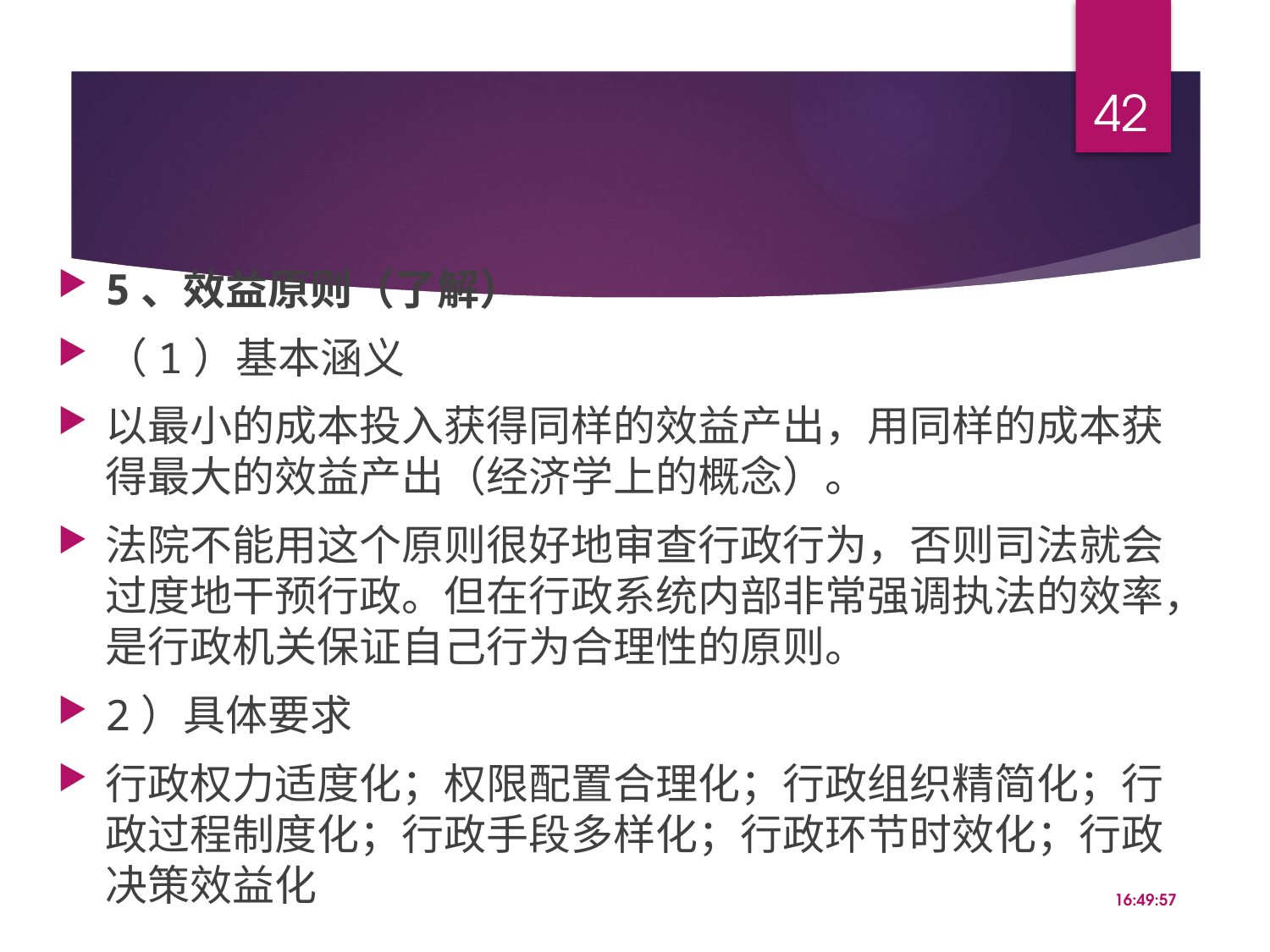

42
#
5、效益原则（了解）
（1）基本涵义
以最小的成本投入获得同样的效益产出，用同样的成本获得最大的效益产出（经济学上的概念）。
法院不能用这个原则很好地审查行政行为，否则司法就会过度地干预行政。但在行政系统内部非常强调执法的效率，是行政机关保证自己行为合理性的原则。
2）具体要求
行政权力适度化；权限配置合理化；行政组织精简化；行政过程制度化；行政手段多样化；行政环节时效化；行政决策效益化

16:49:57